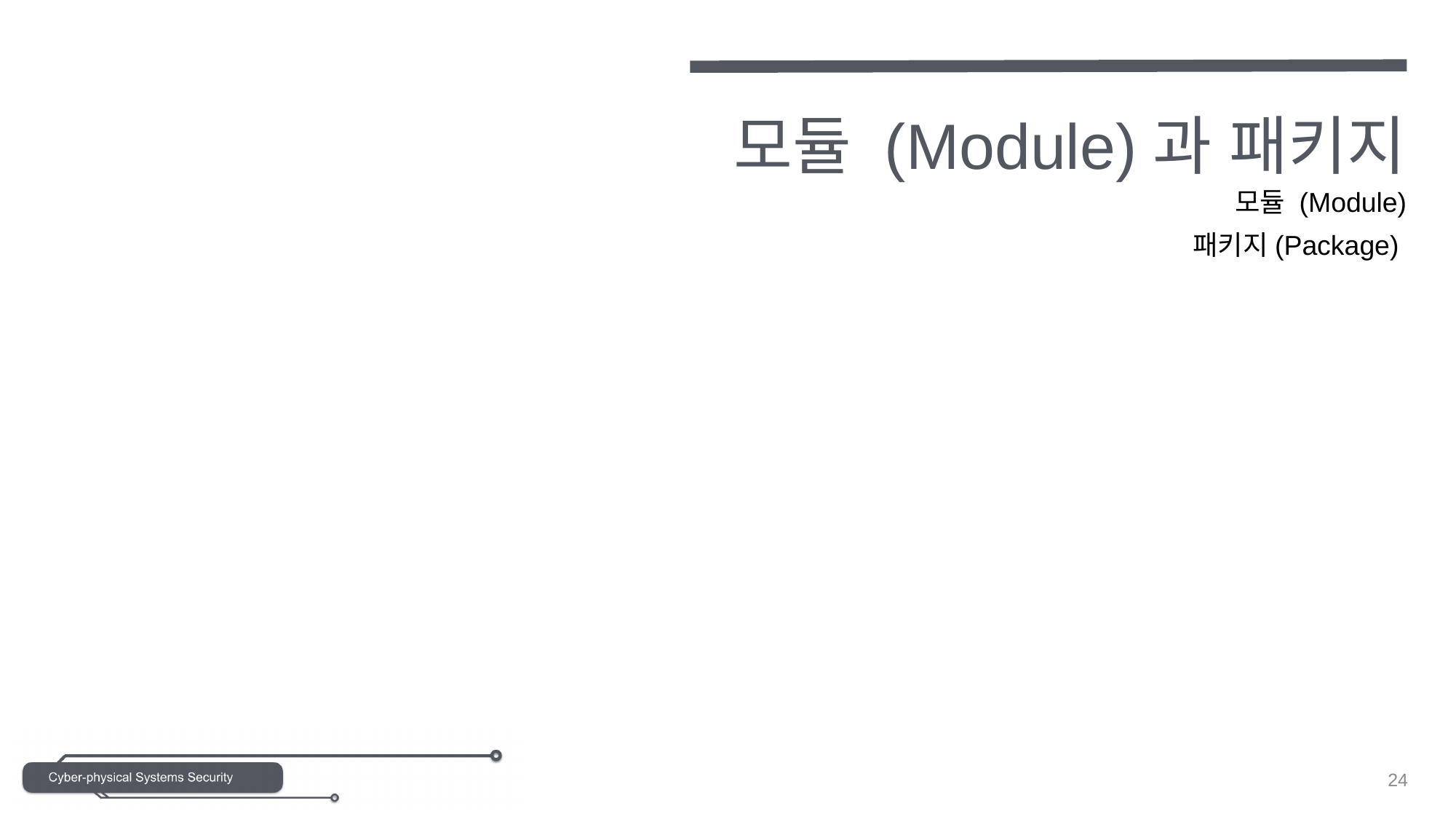

# 모듈 (Module)과 패키지
모듈 (Module)
패키지(Package)

24